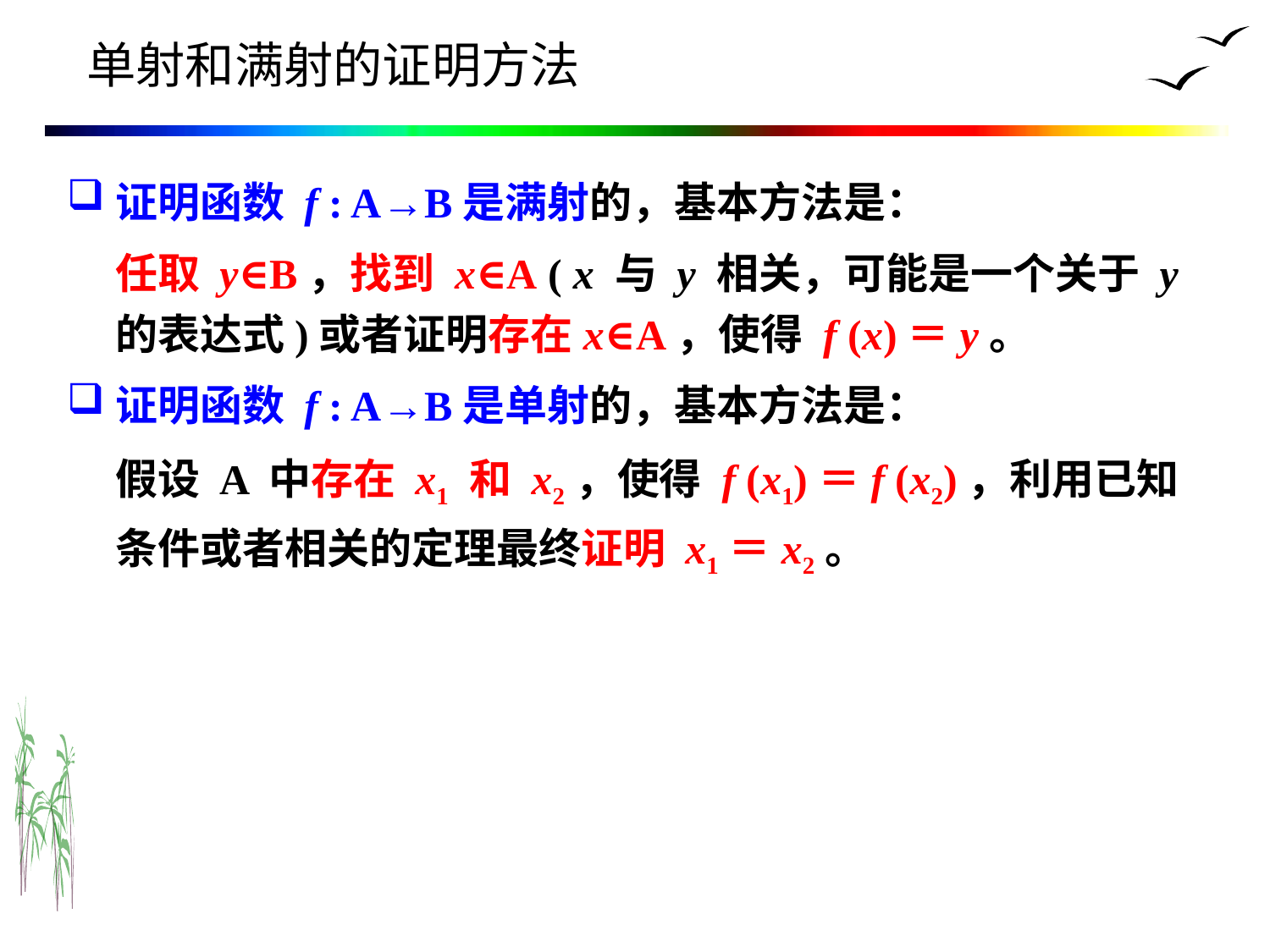

# 单射和满射的证明方法
证明函数 f : A→B是满射的，基本方法是：
	任取 y∈B，找到 x∈A ( x 与 y 相关，可能是一个关于 y 的表达式)或者证明存在x∈A，使得 f (x)＝y。
证明函数 f : A→B是单射的，基本方法是：
	假设 A 中存在 x1 和 x2，使得 f (x1)＝f (x2)，利用已知条件或者相关的定理最终证明 x1＝x2。